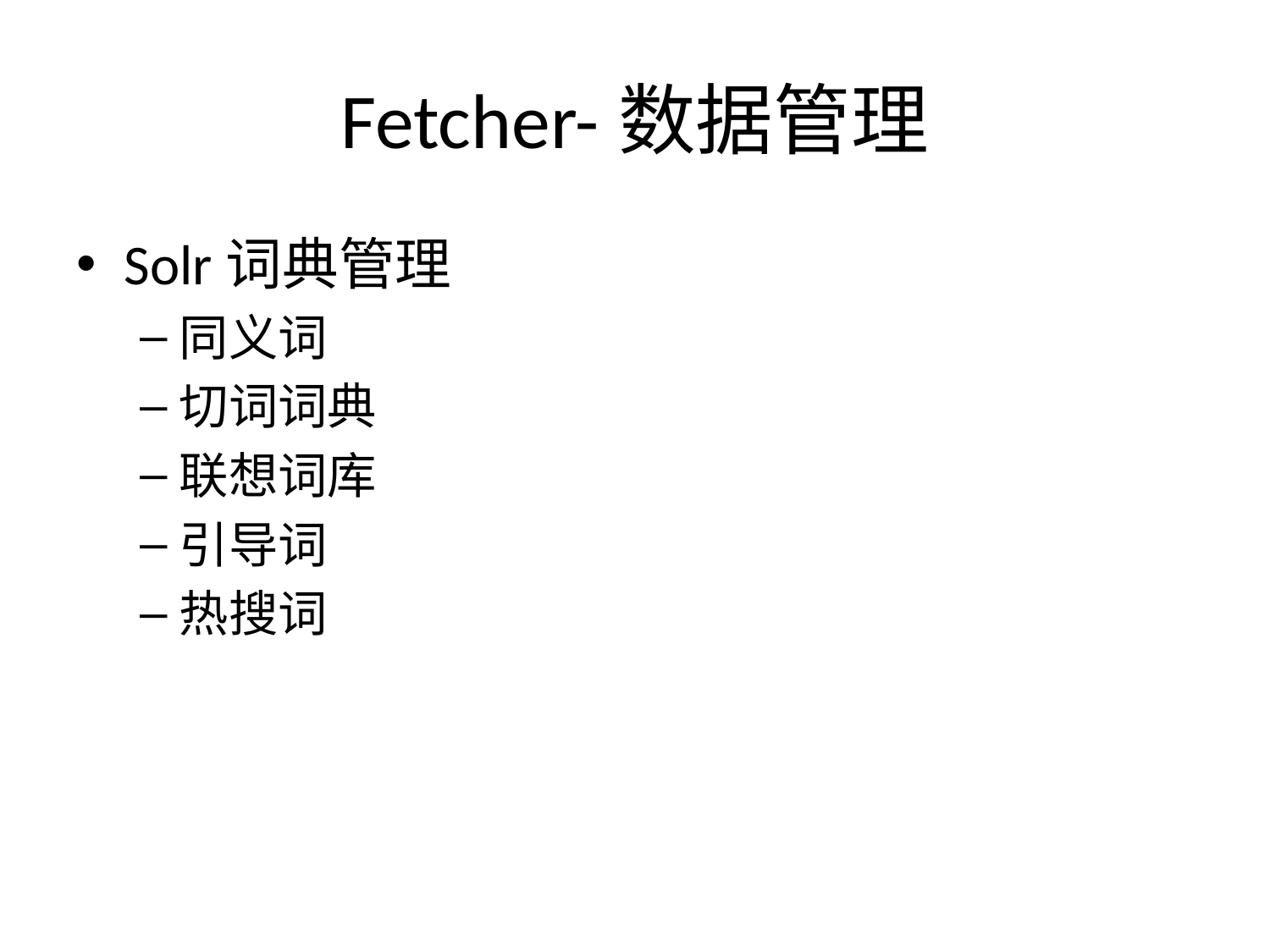

# Fetcher-数据管理
Solr词典管理
同义词
切词词典
联想词库
引导词
热搜词